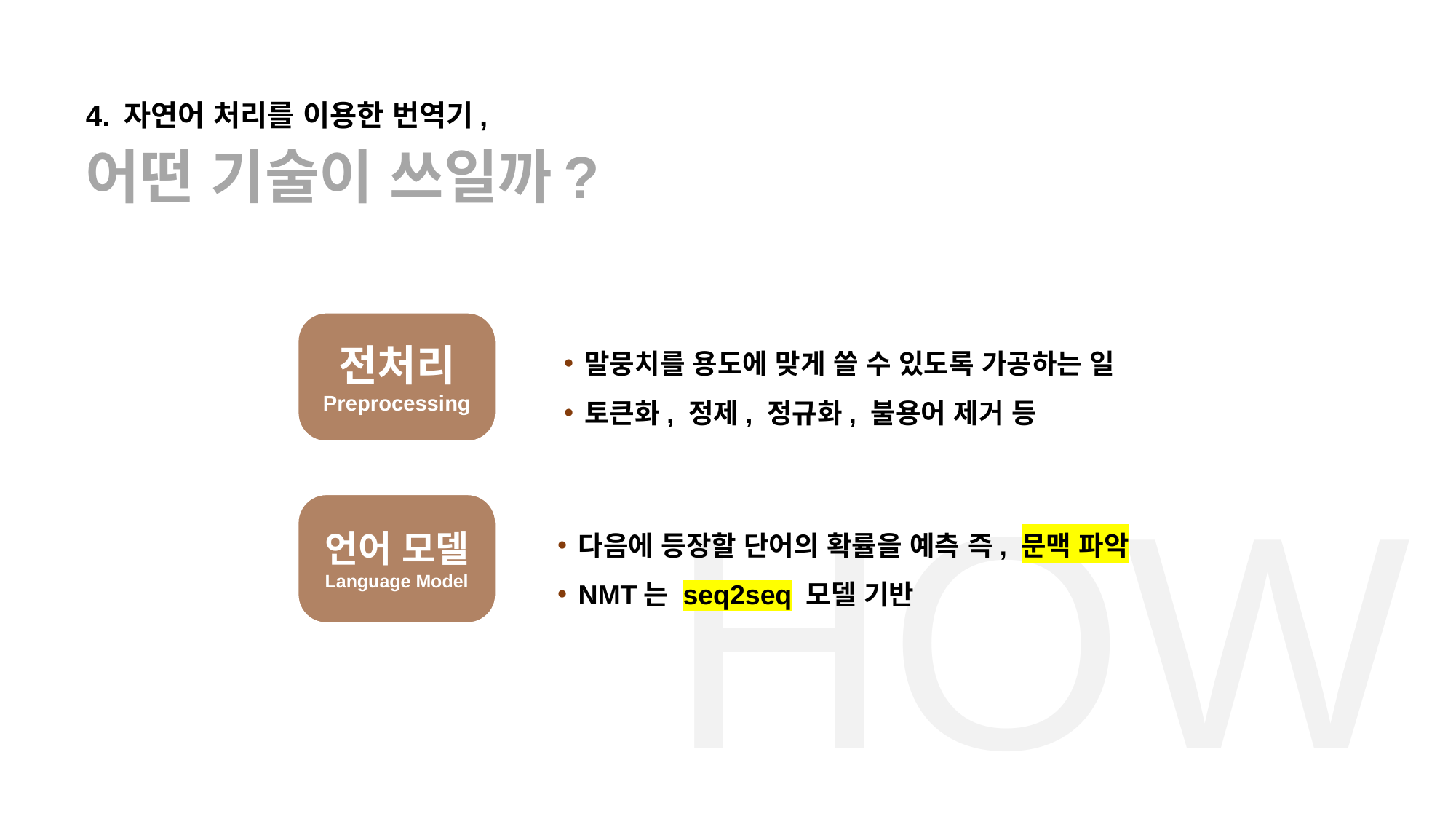

4. 자연어 처리를 이용한 번역기,
어떤 기술이 쓰일까?
전처리
Preprocessing
말뭉치를 용도에 맞게 쓸 수 있도록 가공하는 일
토큰화, 정제, 정규화, 불용어 제거 등
언어 모델
Language Model
다음에 등장할 단어의 확률을 예측 즉, 문맥 파악
NMT는 seq2seq 모델 기반
HOW